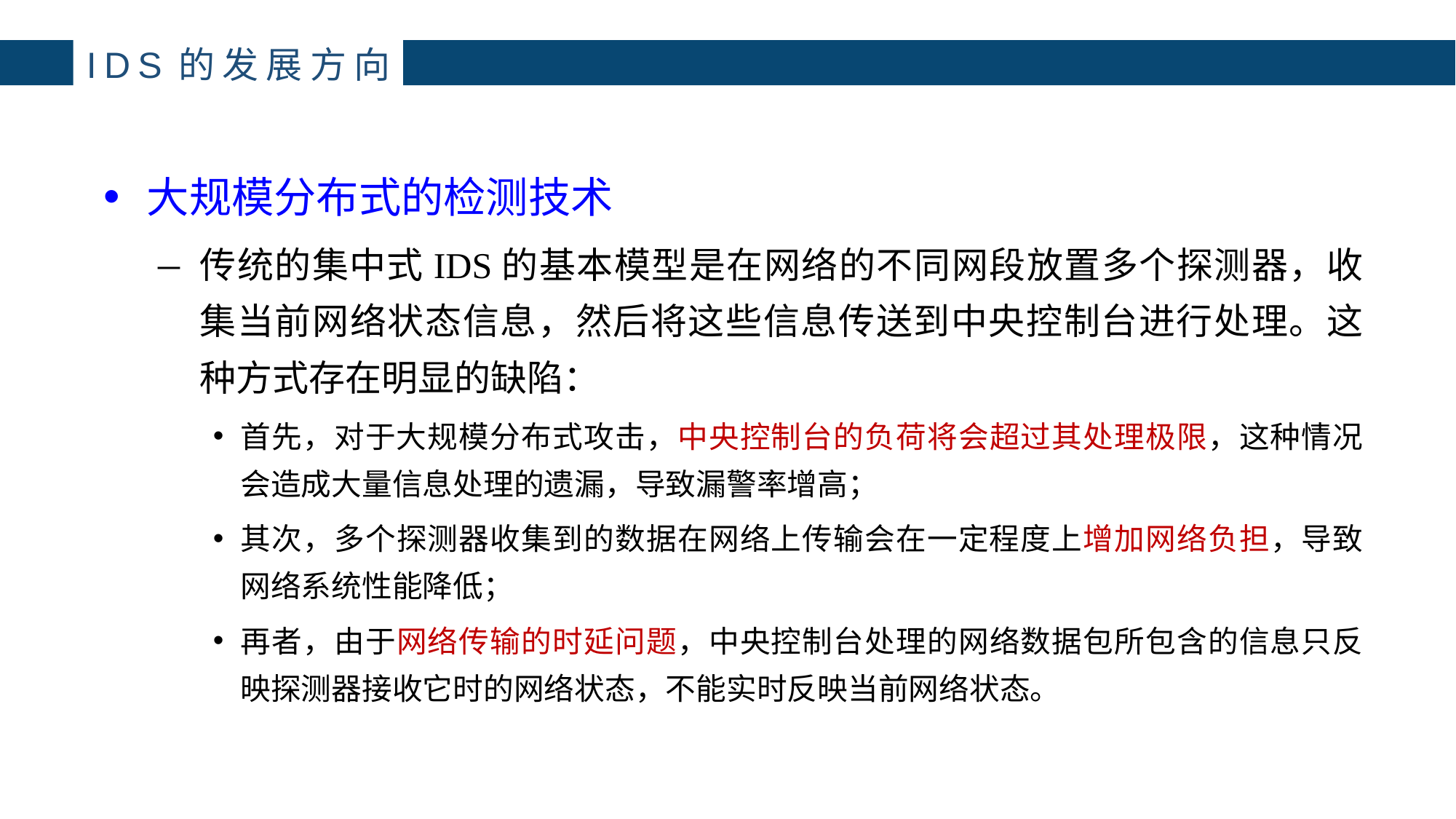

# IDS的发展方向
大规模分布式的检测技术
传统的集中式IDS的基本模型是在网络的不同网段放置多个探测器，收集当前网络状态信息，然后将这些信息传送到中央控制台进行处理。这种方式存在明显的缺陷：
首先，对于大规模分布式攻击，中央控制台的负荷将会超过其处理极限，这种情况会造成大量信息处理的遗漏，导致漏警率增高；
其次，多个探测器收集到的数据在网络上传输会在一定程度上增加网络负担，导致网络系统性能降低；
再者，由于网络传输的时延问题，中央控制台处理的网络数据包所包含的信息只反映探测器接收它时的网络状态，不能实时反映当前网络状态。